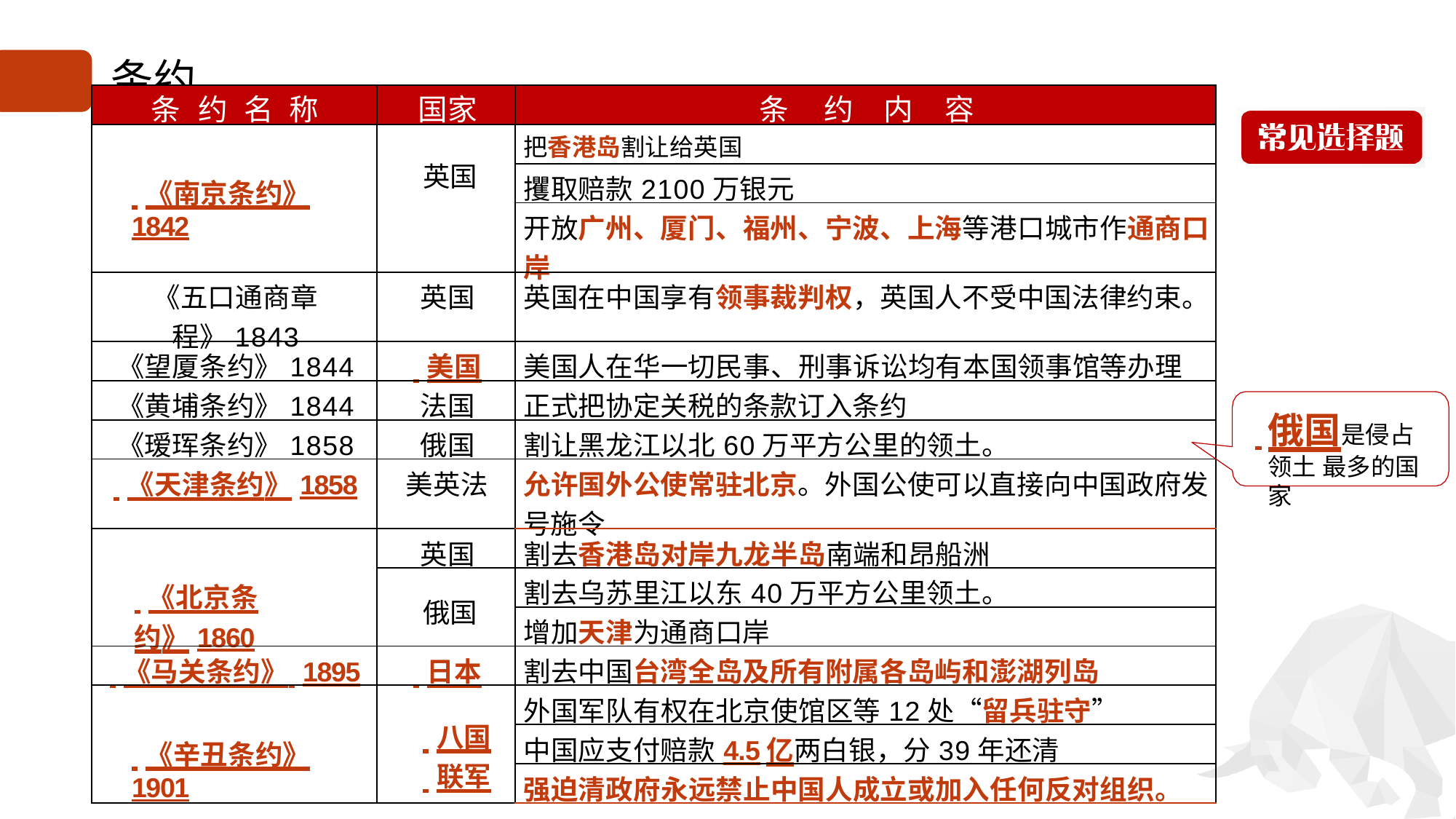

条约
| 条 约 名 称 | 国家 | 条 约 内 容 |
| --- | --- | --- |
| 《南京条约》 1842 | 英国 | 把香港岛割让给英国 |
|  |  | 攫取赔款2100万银元 |
|  |  | 开放广州、厦门、福州、宁波、上海等港口城市作通商口岸 |
| 《五口通商章程》1843 | 英国 | 英国在中国享有领事裁判权，英国人不受中国法律约束。 |
| 《望厦条约》1844 | 美国 | 美国人在华一切民事、刑事诉讼均有本国领事馆等办理 |
| 《黄埔条约》1844 | 法国 | 正式把协定关税的条款订入条约 |
| 《瑷珲条约》1858 | 俄国 | 割让黑龙江以北60万平方公里的领土。 |
| 《天津条约》1858 | 美英法 | 允许国外公使常驻北京。外国公使可以直接向中国政府发号施令 |
| 《北京条约》1860 | 英国 | 割去香港岛对岸九龙半岛南端和昂船洲 |
|  | 俄国 | 割去乌苏里江以东40万平方公里领土。 |
|  |  | 增加天津为通商口岸 |
| 《马关条约》 1895 | 日本 | 割去中国台湾全岛及所有附属各岛屿和澎湖列岛 |
| 《辛丑条约》 1901 | 八国 联军 | 外国军队有权在北京使馆区等12处“留兵驻守” |
|  |  | 中国应支付赔款4.5亿两白银，分39年还清 |
|  |  | 强迫清政府永远禁止中国人成立或加入任何反对组织。 |

 俄国是侵占领土 最多的国家